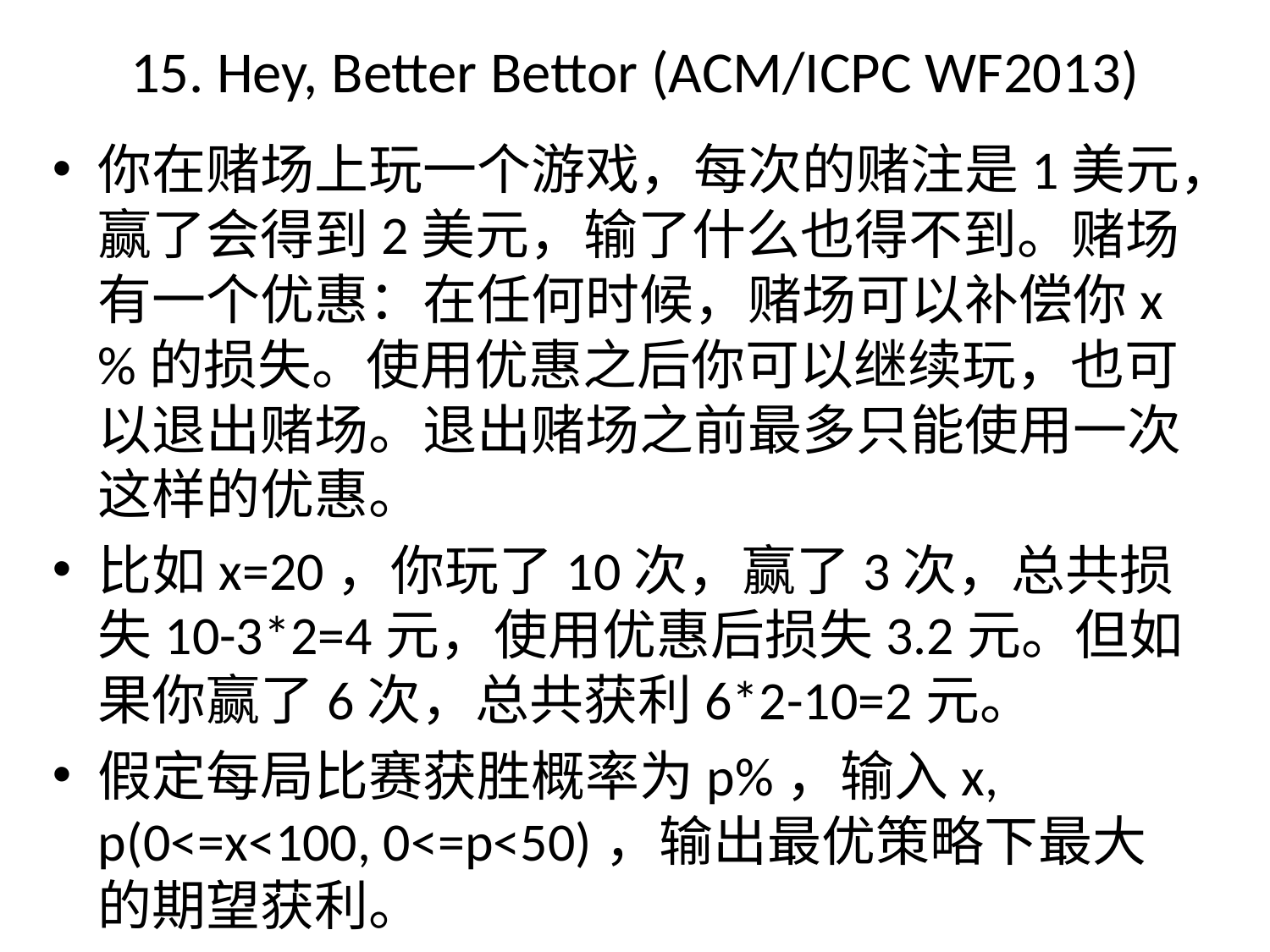

# 15. Hey, Better Bettor (ACM/ICPC WF2013)
你在赌场上玩一个游戏，每次的赌注是1美元，赢了会得到2美元，输了什么也得不到。赌场有一个优惠：在任何时候，赌场可以补偿你x%的损失。使用优惠之后你可以继续玩，也可以退出赌场。退出赌场之前最多只能使用一次这样的优惠。
比如x=20，你玩了10次，赢了3次，总共损失10-3*2=4元，使用优惠后损失3.2元。但如果你赢了6次，总共获利6*2-10=2元。
假定每局比赛获胜概率为p%，输入x, p(0<=x<100, 0<=p<50)，输出最优策略下最大的期望获利。